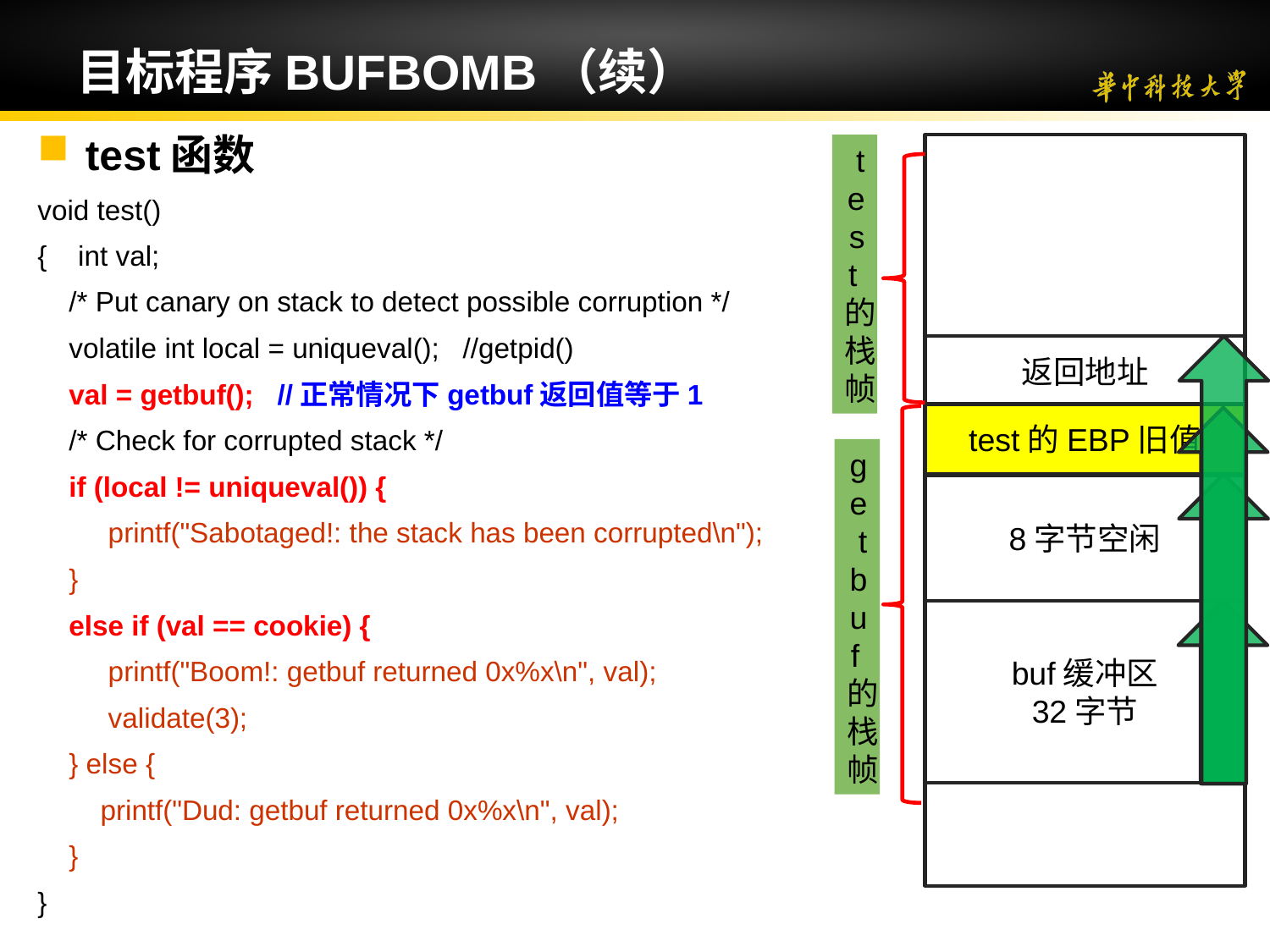

# 目标程序BUFBOMB（续）
test函数
void test()
{    int val;
    /* Put canary on stack to detect possible corruption */
    volatile int local = uniqueval();   //getpid()
    val = getbuf();   //正常情况下getbuf返回值等于1
    /* Check for corrupted stack */
    if (local != uniqueval()) {
         printf("Sabotaged!: the stack has been corrupted\n");
    }
    else if (val == cookie) {
         printf("Boom!: getbuf returned 0x%x\n", val);
         validate(3);
    } else {
        printf("Dud: getbuf returned 0x%x\n", val);
    }
}

test的栈帧

返回地址

test的EBP旧值

getbuf的栈帧

8字节空闲

buf缓冲区
32字节